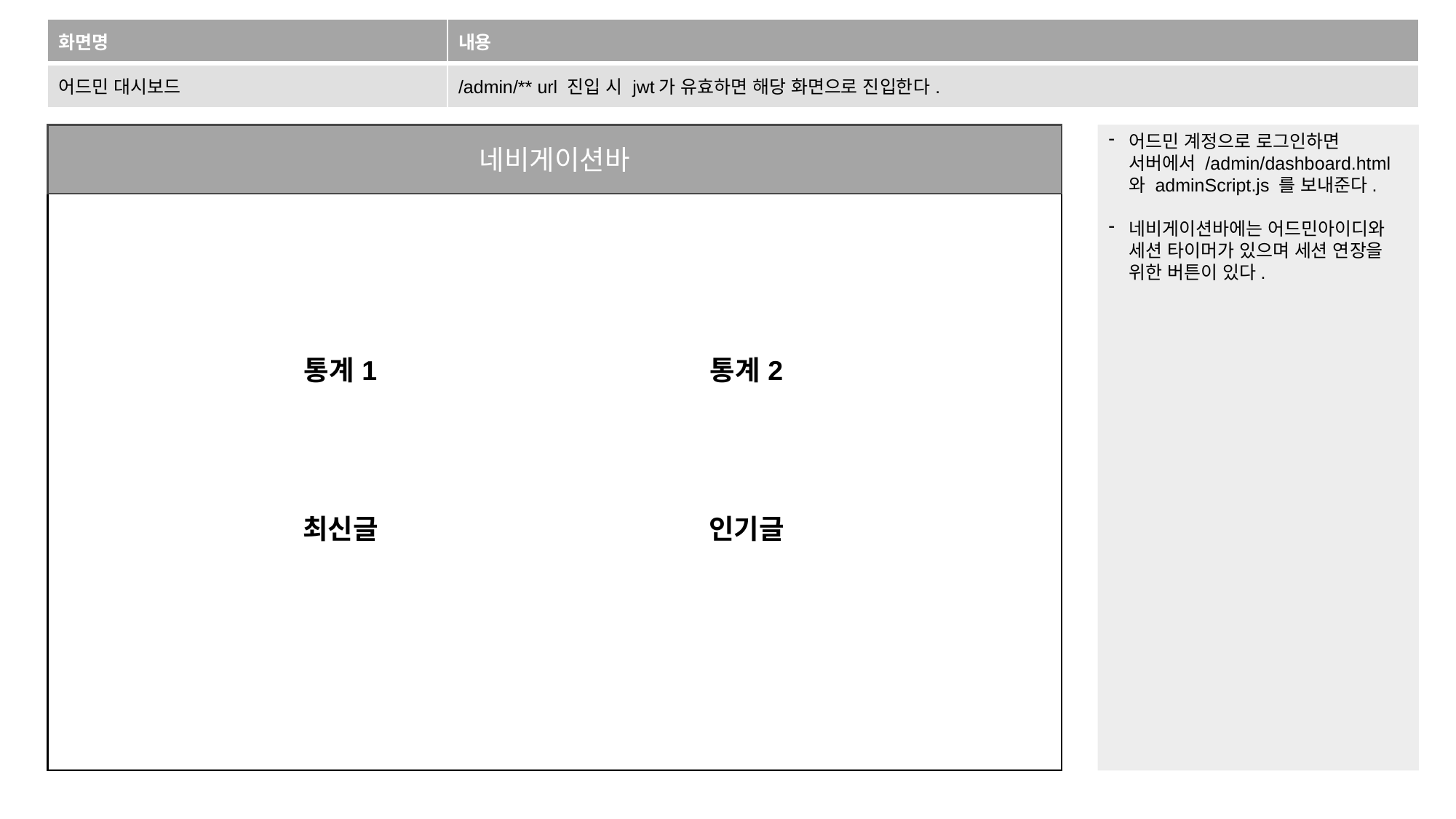

| 화면명 | 내용 |
| --- | --- |
| 어드민 대시보드 | /admin/\*\* url 진입 시 jwt가 유효하면 해당 화면으로 진입한다. |
어드민 계정으로 로그인하면 서버에서 /admin/dashboard.html 와 adminScript.js 를 보내준다.

네비게이션바에는 어드민아이디와 세션 타이머가 있으며 세션 연장을 위한 버튼이 있다.
네비게이션바

| 통계1 | 통계2 |
| --- | --- |
| 최신글 | 인기글 |